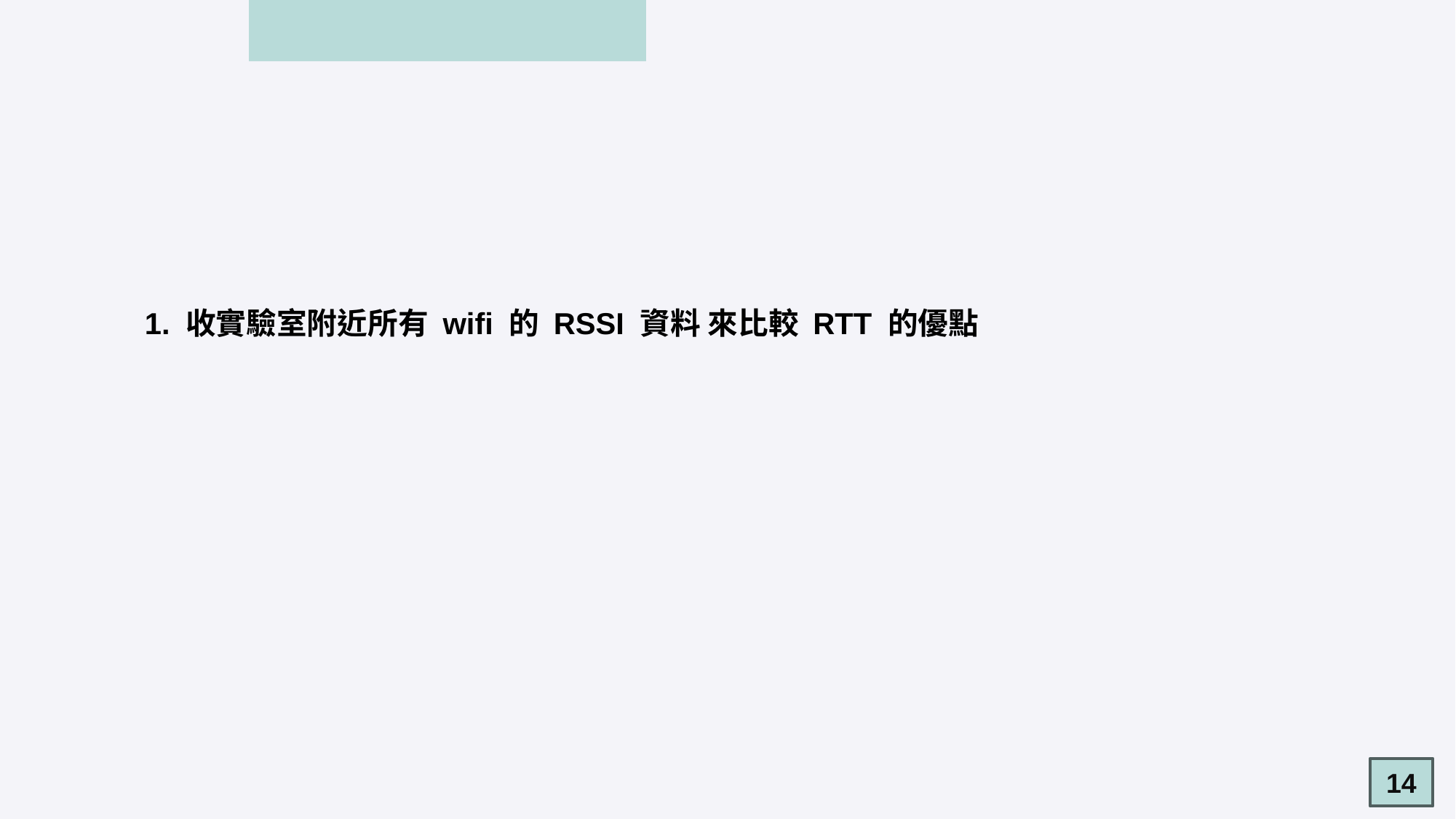

1. 收實驗室附近所有 wifi 的 RSSI 資料 來比較 RTT 的優點
14